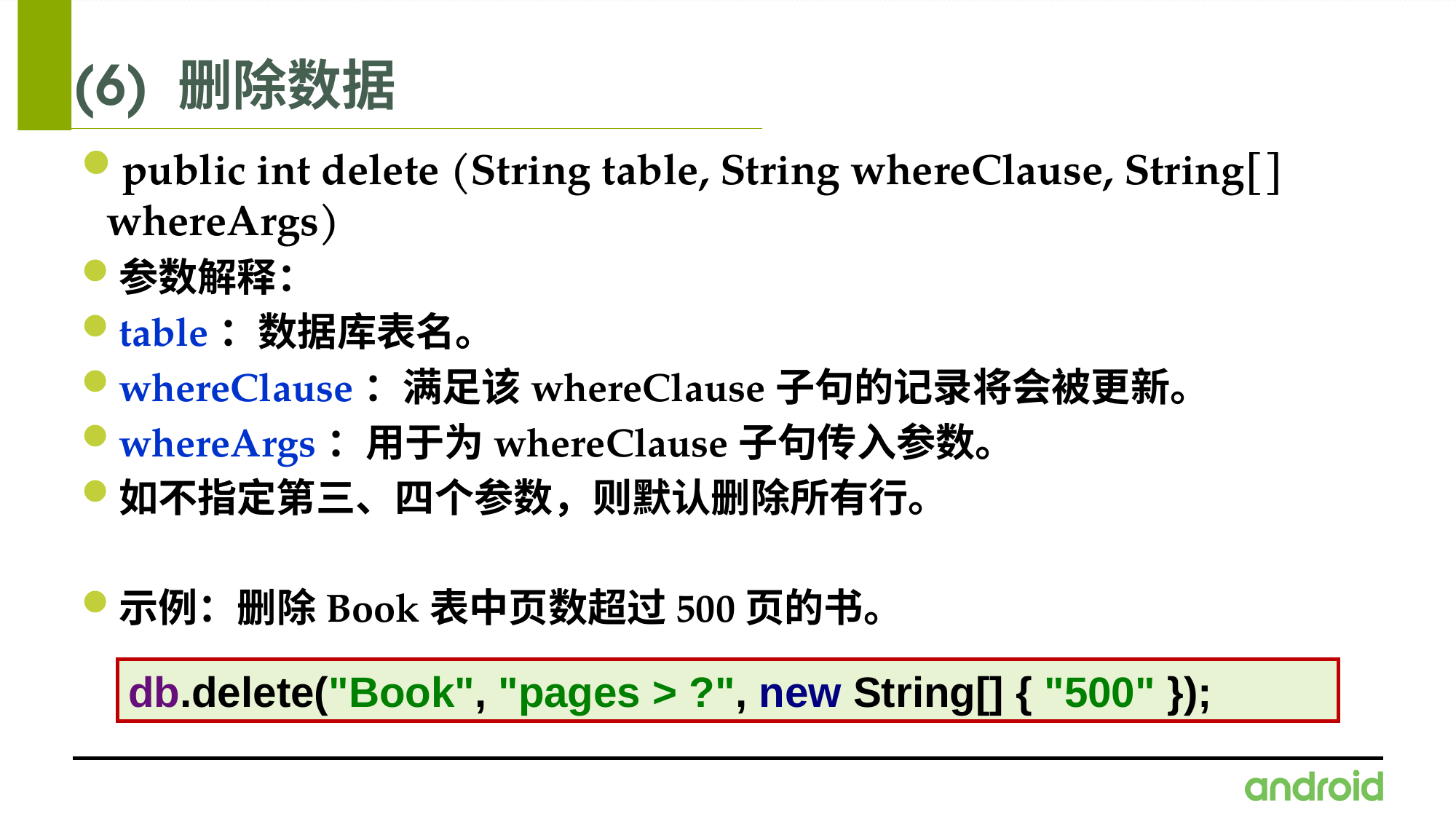

# (6) 删除数据
public int delete (String table, String whereClause, String[] whereArgs)
参数解释：
table：数据库表名。
whereClause：满足该whereClause子句的记录将会被更新。
whereArgs：用于为whereClause子句传入参数。
如不指定第三、四个参数，则默认删除所有行。

示例：删除Book表中页数超过500页的书。

db.delete("Book", "pages > ?", new String[] { "500" });